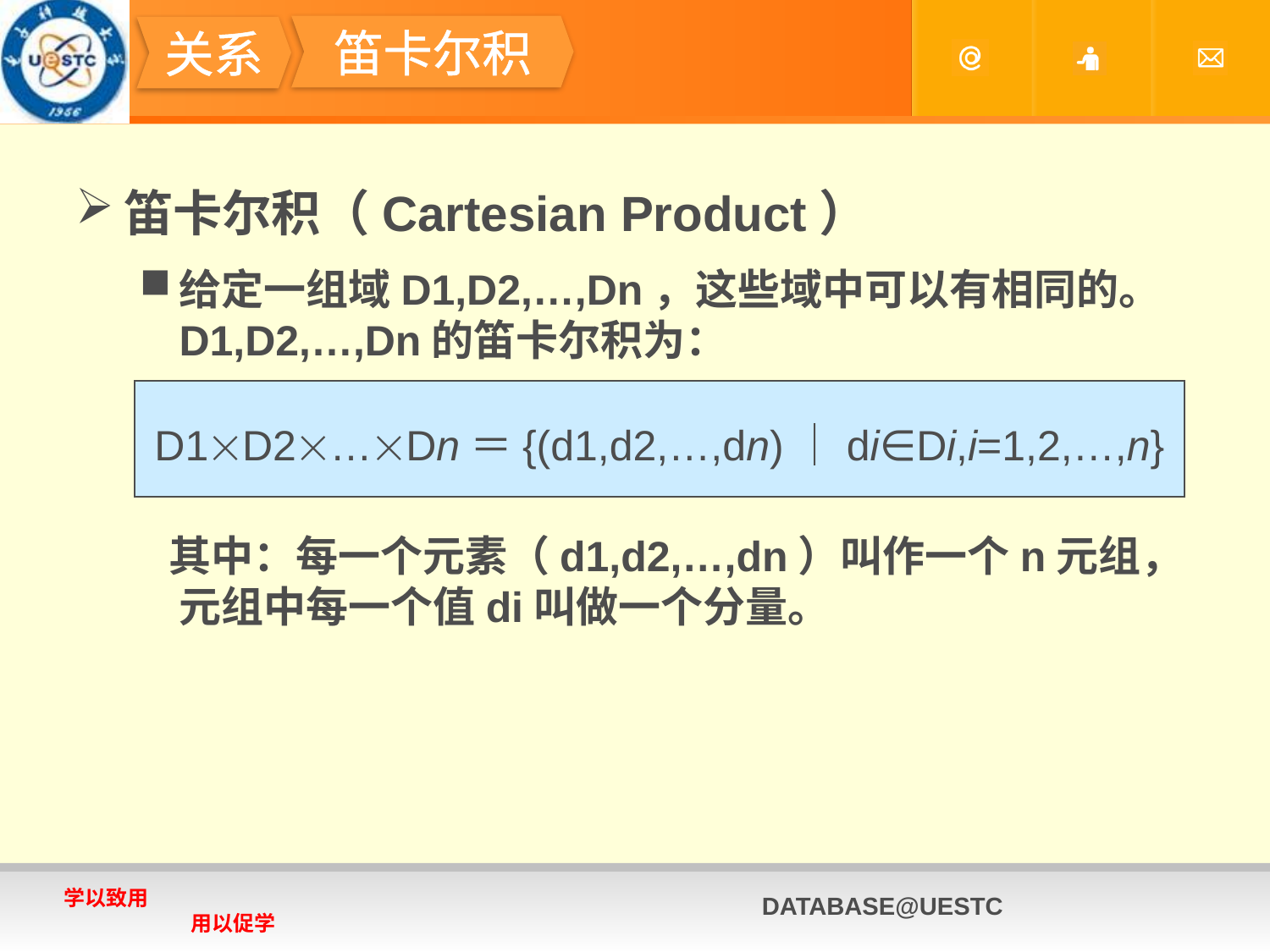

#
笛卡尔积
关系
笛卡尔积（Cartesian Product）
给定一组域D1,D2,…,Dn，这些域中可以有相同的。D1,D2,…,Dn的笛卡尔积为：

  其中：每一个元素（d1,d2,…,dn）叫作一个n元组，元组中每一个值di叫做一个分量。
D1×D2×…×Dn＝{(d1,d2,…,dn)｜di∈Di,i=1,2,…,n}